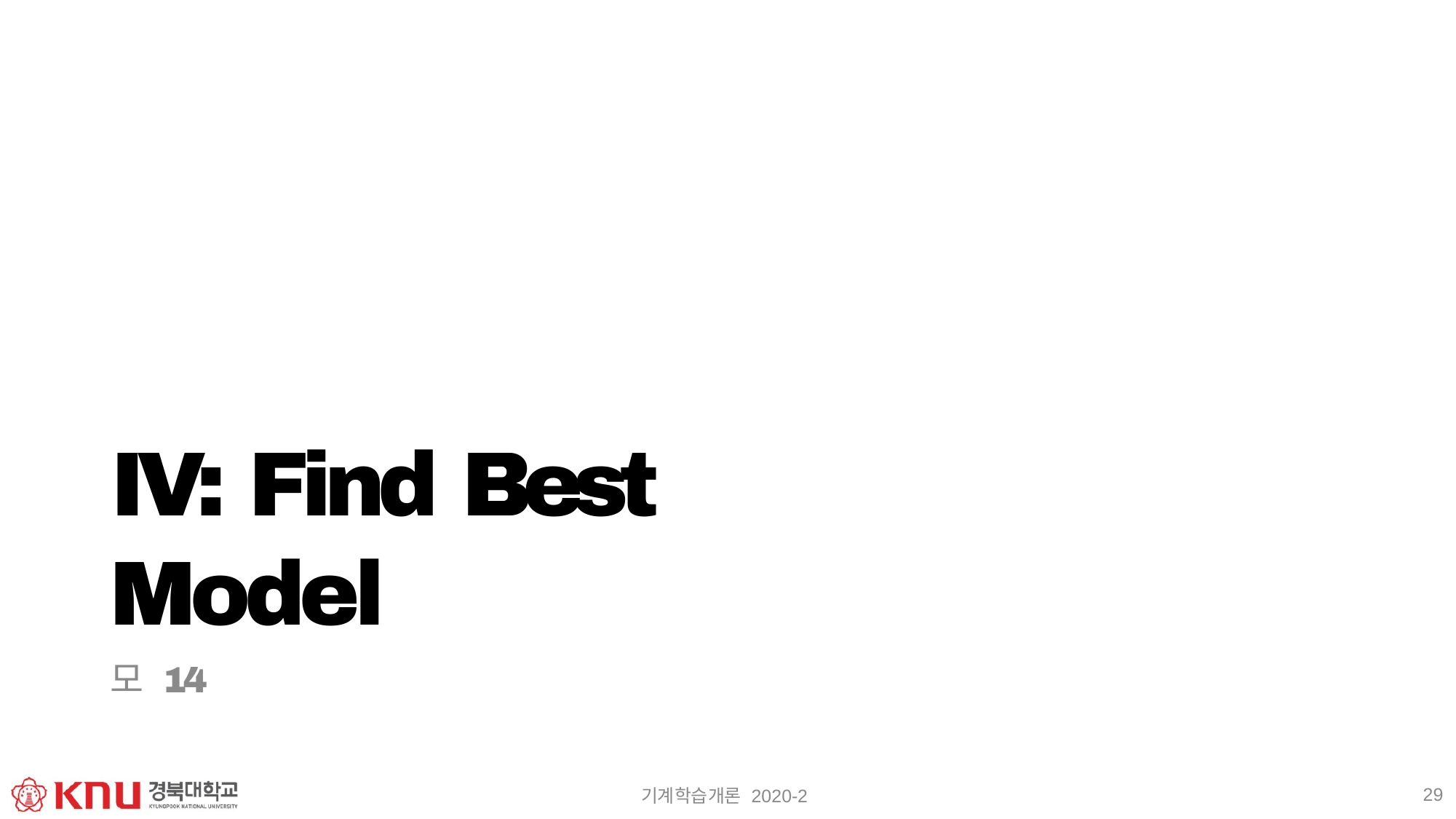

IV: Find Best Model
모 14
29
기계학습개론 2020-2